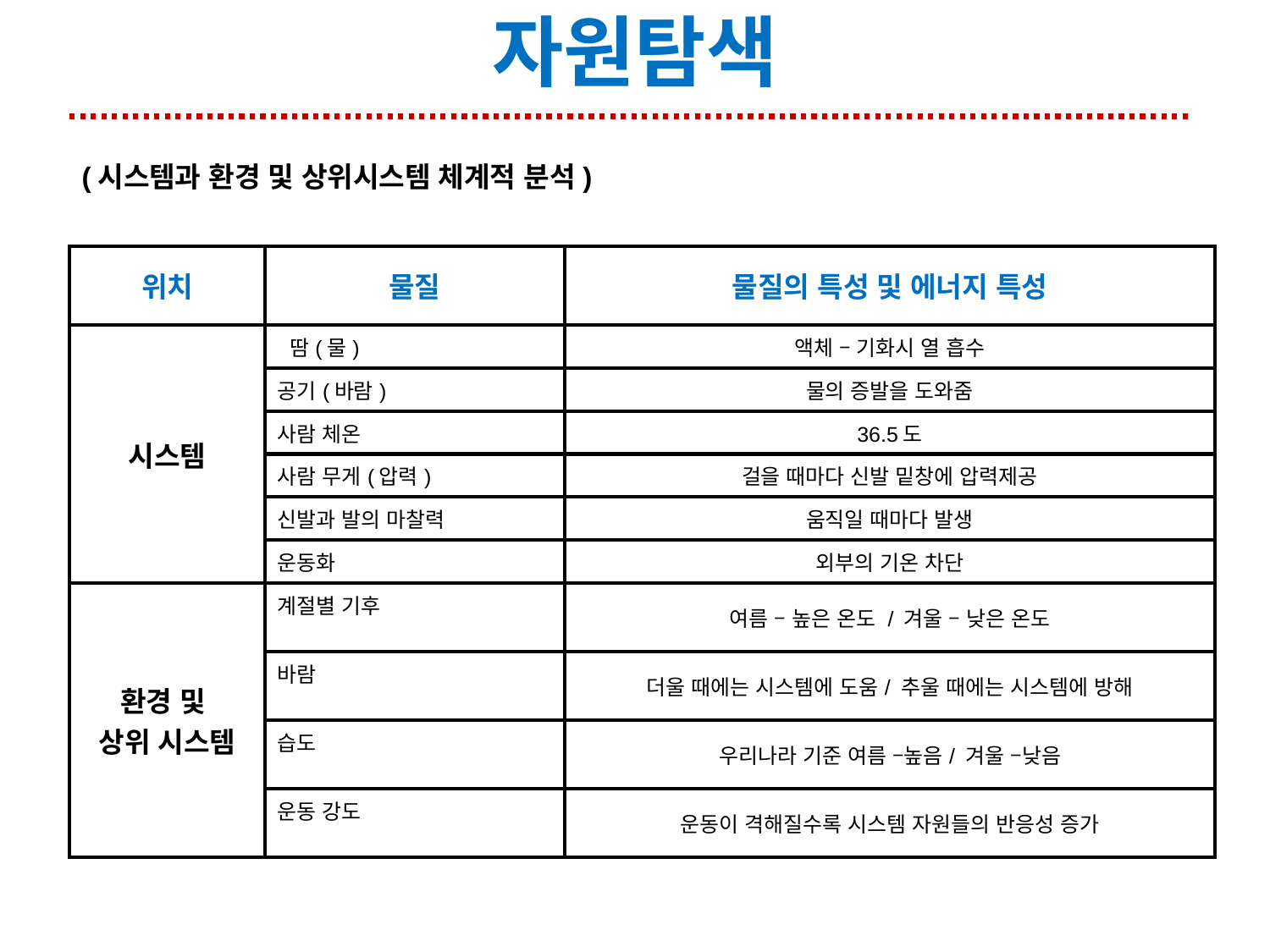

# 자원탐색
(시스템과 환경 및 상위시스템 체계적 분석)
| 위치 | 물질 | 물질의 특성 및 에너지 특성 |
| --- | --- | --- |
| 시스템 | 땀(물) | 액체 – 기화시 열 흡수 |
|  | 공기(바람) | 물의 증발을 도와줌 |
|  | 사람 체온 | 36.5도 |
|  | 사람 무게(압력) | 걸을 때마다 신발 밑창에 압력제공 |
|  | 신발과 발의 마찰력 | 움직일 때마다 발생 |
|  | 운동화 | 외부의 기온 차단 |
| 환경 및 상위 시스템 | 계절별 기후 | 여름 – 높은 온도 / 겨울 – 낮은 온도 |
|  | 바람 | 더울 때에는 시스템에 도움/ 추울 때에는 시스템에 방해 |
|  | 습도 | 우리나라 기준 여름 –높음/ 겨울 –낮음 |
|  | 운동 강도 | 운동이 격해질수록 시스템 자원들의 반응성 증가 |